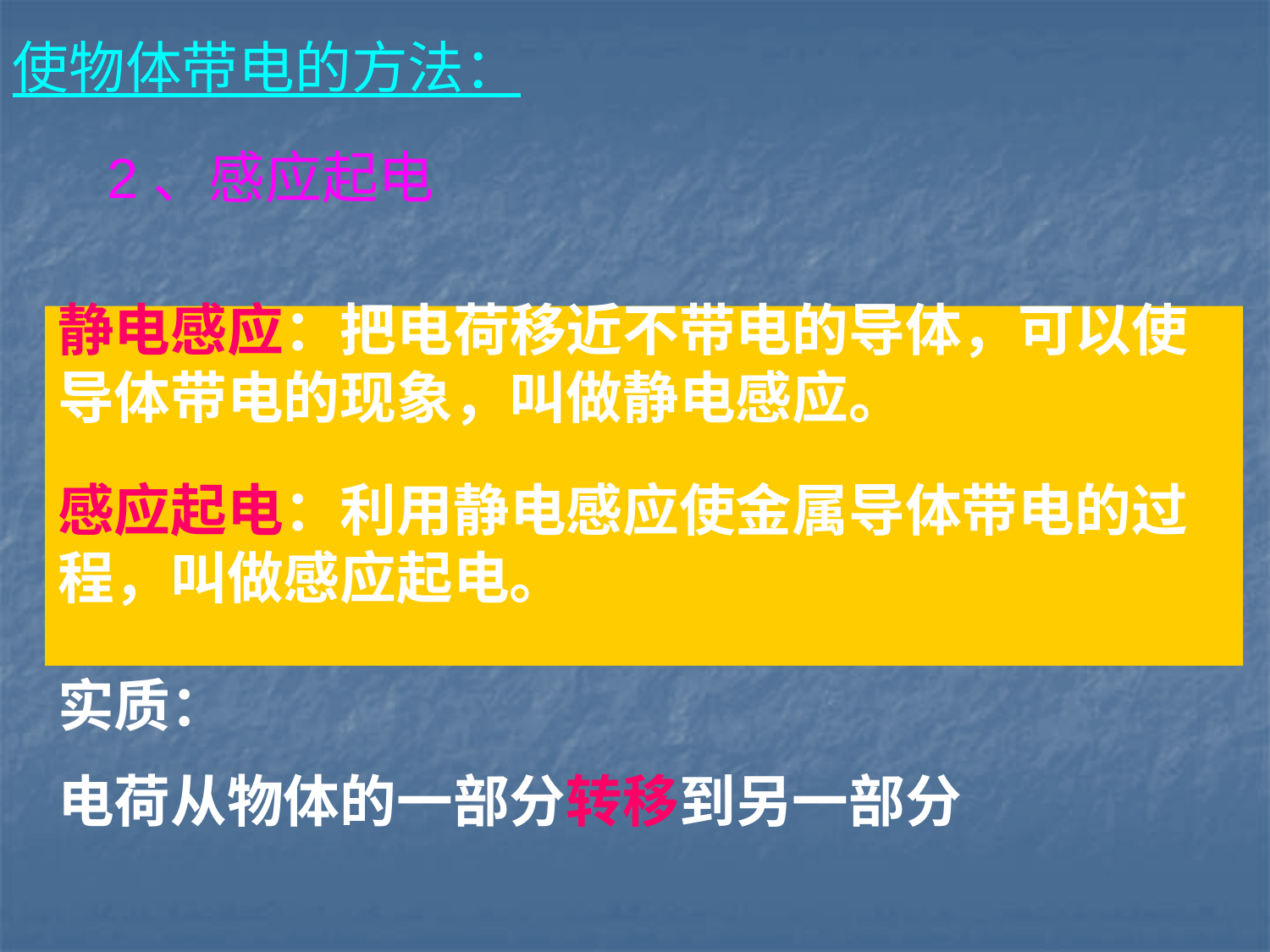

使物体带电的方法：
2、感应起电
静电感应：把电荷移近不带电的导体，可以使导体带电的现象，叫做静电感应。
感应起电：利用静电感应使金属导体带电的过程，叫做感应起电。
实质：
电荷从物体的一部分转移到另一部分